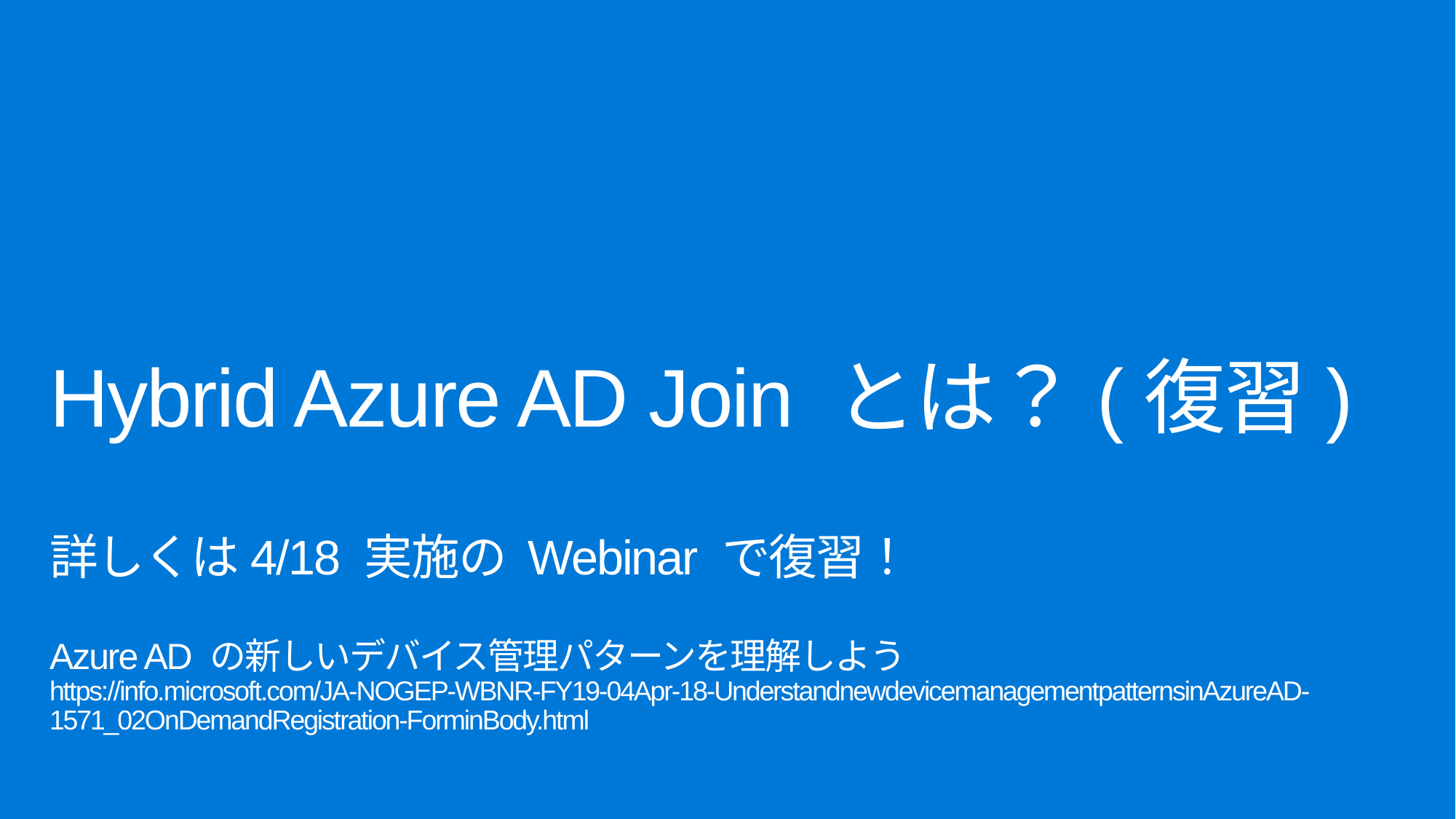

# Hybrid Azure AD Join とは？(復習) 詳しくは4/18 実施の Webinar で復習！ Azure AD の新しいデバイス管理パターンを理解しよう https://info.microsoft.com/JA-NOGEP-WBNR-FY19-04Apr-18-UnderstandnewdevicemanagementpatternsinAzureAD-1571_02OnDemandRegistration-ForminBody.html